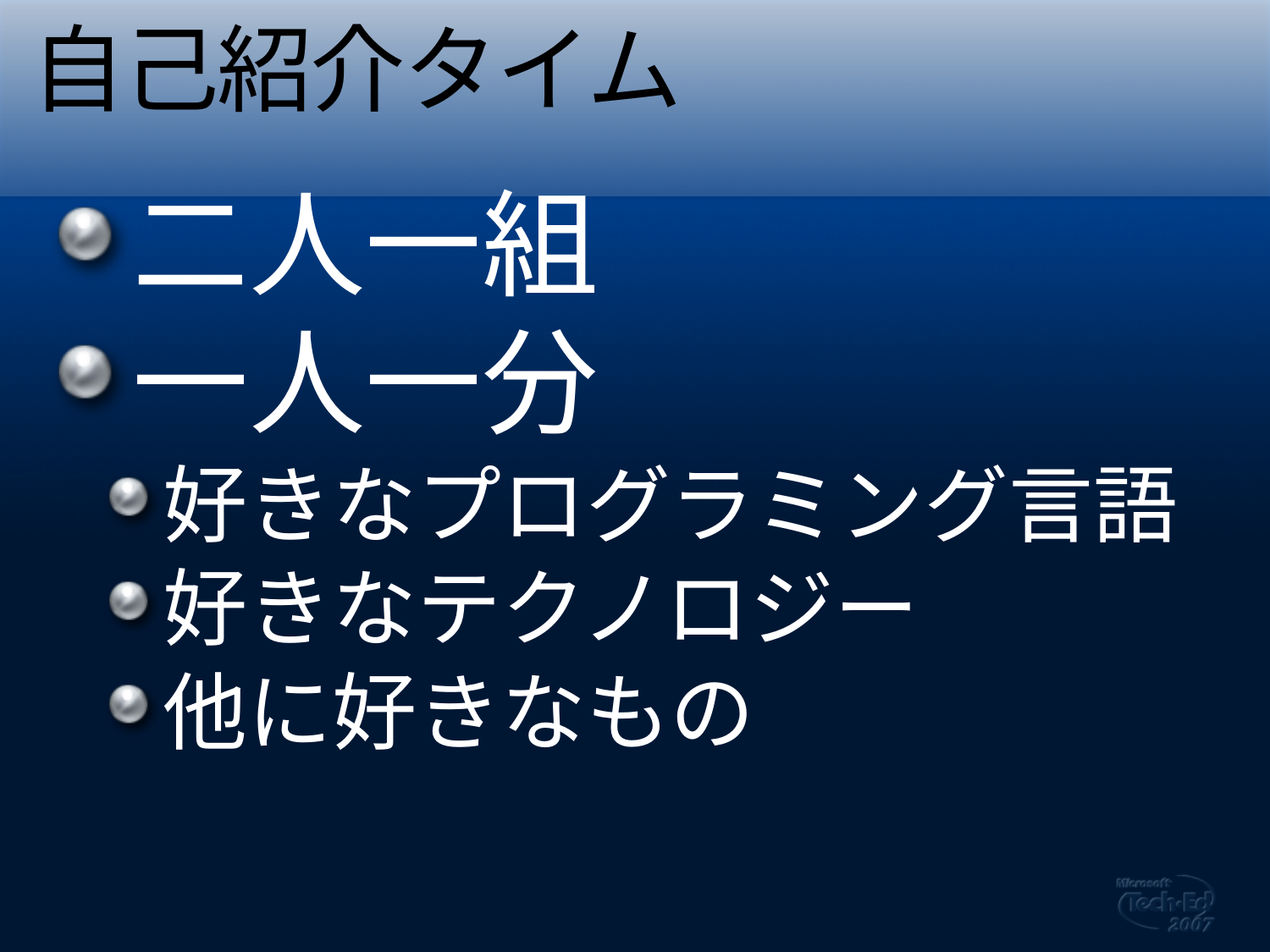

# 自己紹介タイム
二人一組
一人一分
好きなプログラミング言語
好きなテクノロジー
他に好きなもの